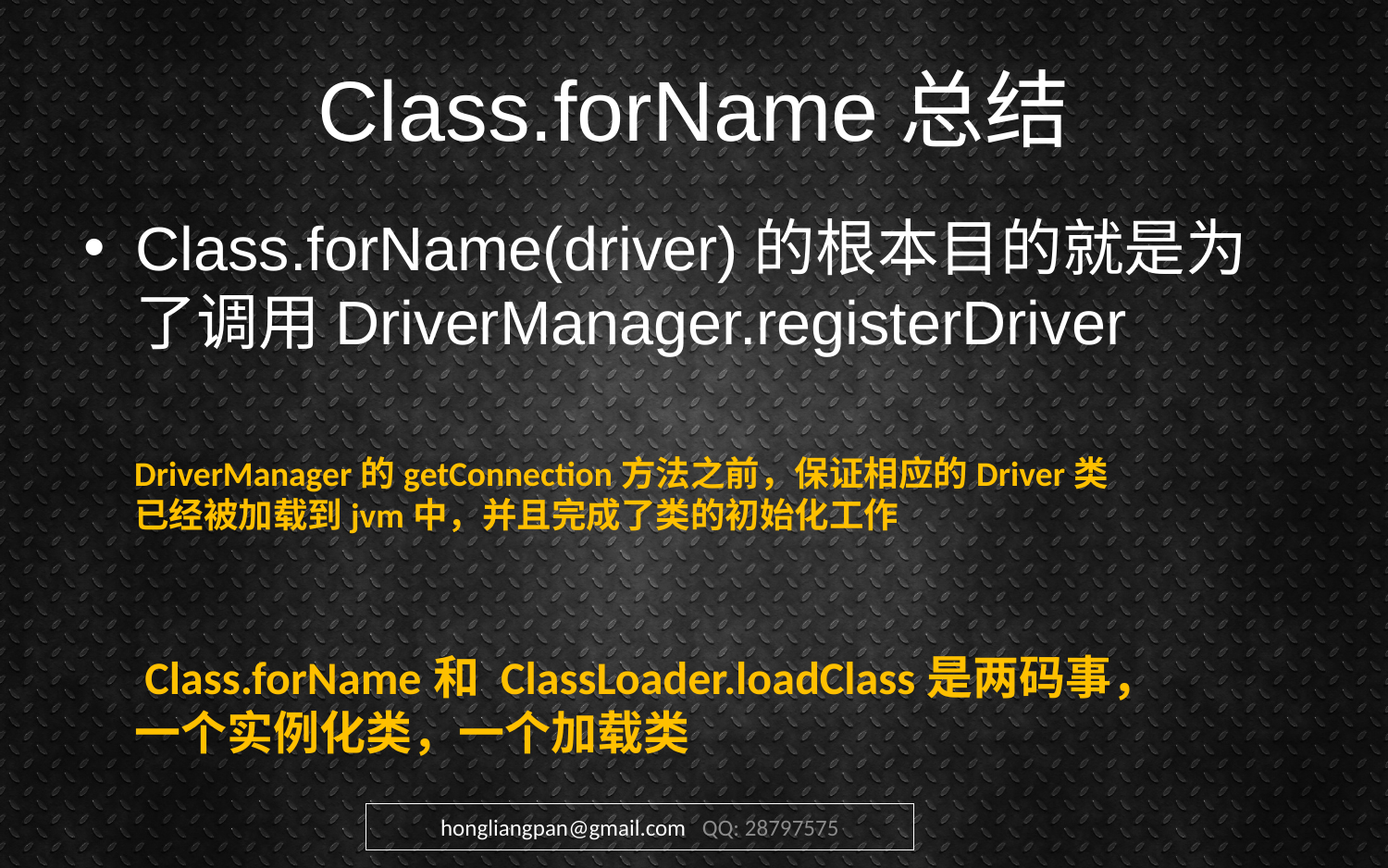

# Class.forName总结
Class.forName(driver)的根本目的就是为了调用DriverManager.registerDriver
DriverManager的getConnection方法之前，保证相应的Driver类已经被加载到jvm中，并且完成了类的初始化工作
 Class.forName和 ClassLoader.loadClass是两码事，一个实例化类，一个加载类